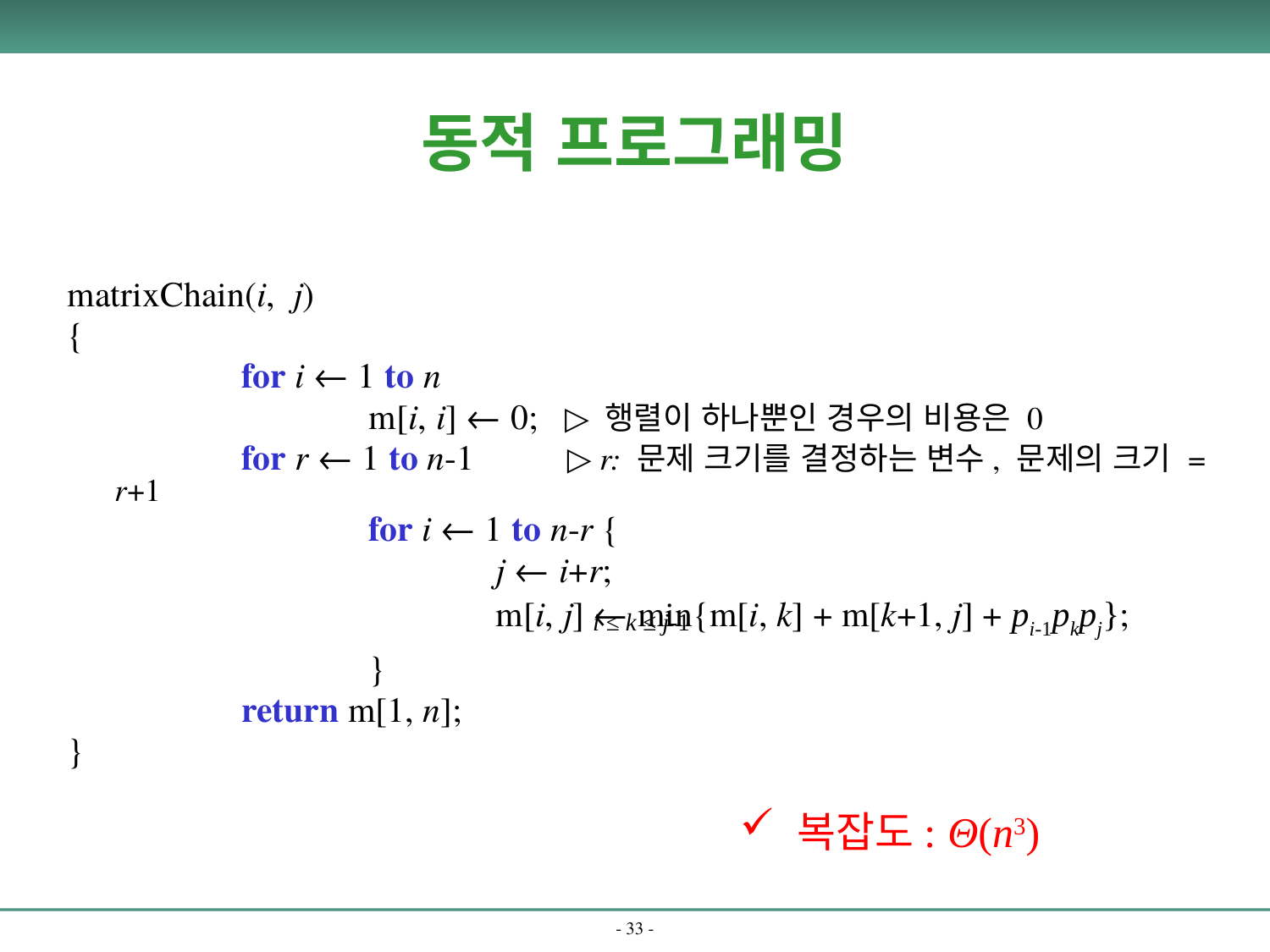

# 동적 프로그래밍
matrixChain(i,  j)
{
		for i ← 1 to n
			m[i, i] ← 0;   ▷ 행렬이 하나뿐인 경우의 비용은 0
		for r ← 1 to n-1	        ▷ r: 문제 크기를 결정하는 변수, 문제의 크기 = r+1
			for i ← 1 to n-r {
				j ← i+r;
				m[i, j] ← min{m[i, k] + m[k+1, j] + pi-1pkpj};
			}
		return m[1, n];
}
i ≤ k ≤ j-1
 복잡도: Θ(n3)